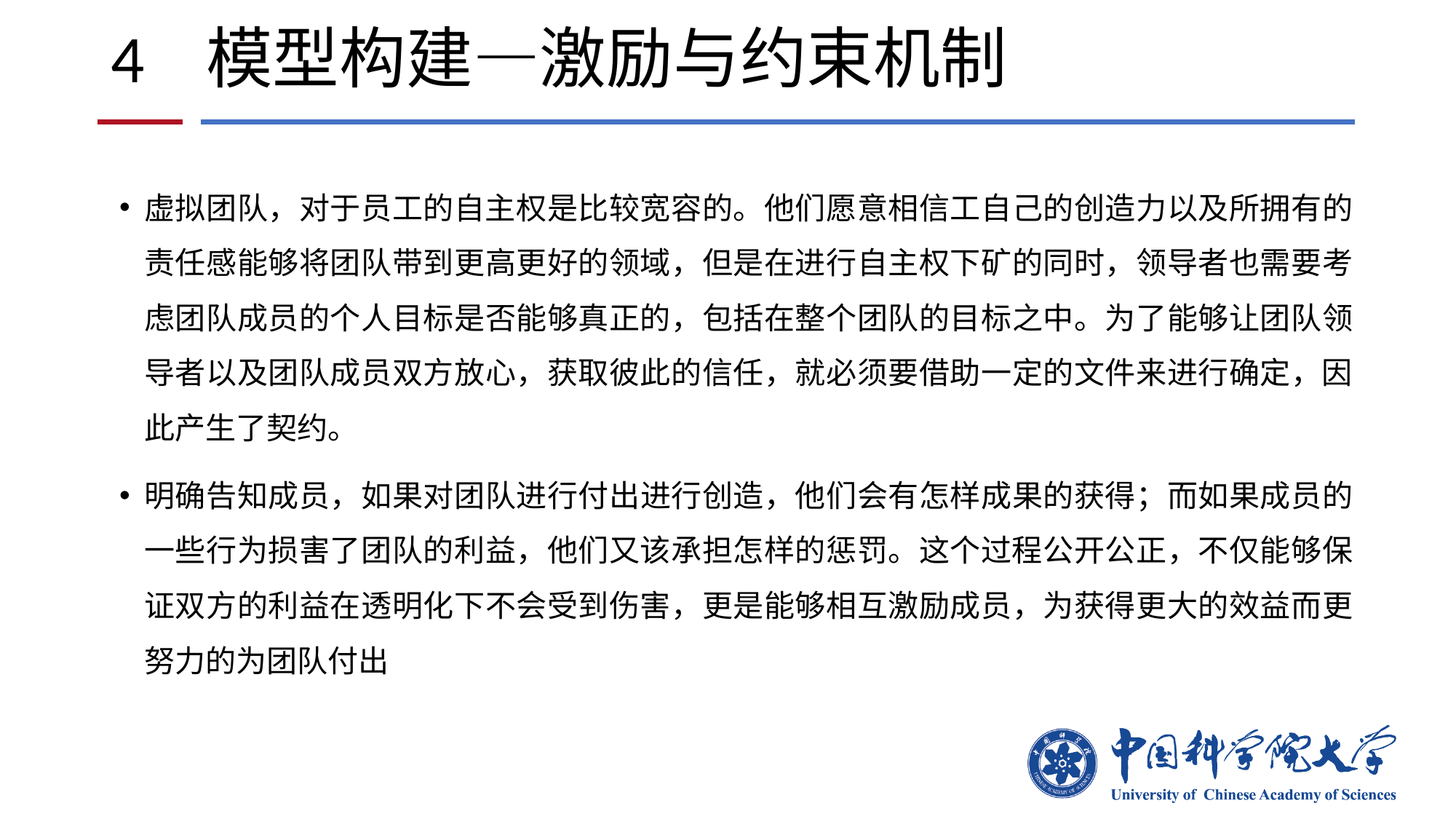

# 4   模型构建—激励与约束机制
虚拟团队，对于员工的自主权是比较宽容的。他们愿意相信工自己的创造力以及所拥有的责任感能够将团队带到更高更好的领域，但是在进行自主权下矿的同时，领导者也需要考虑团队成员的个人目标是否能够真正的，包括在整个团队的目标之中。为了能够让团队领导者以及团队成员双方放心，获取彼此的信任，就必须要借助一定的文件来进行确定，因此产生了契约。
明确告知成员，如果对团队进行付出进行创造，他们会有怎样成果的获得；而如果成员的一些行为损害了团队的利益，他们又该承担怎样的惩罚。这个过程公开公正，不仅能够保证双方的利益在透明化下不会受到伤害，更是能够相互激励成员，为获得更大的效益而更努力的为团队付出